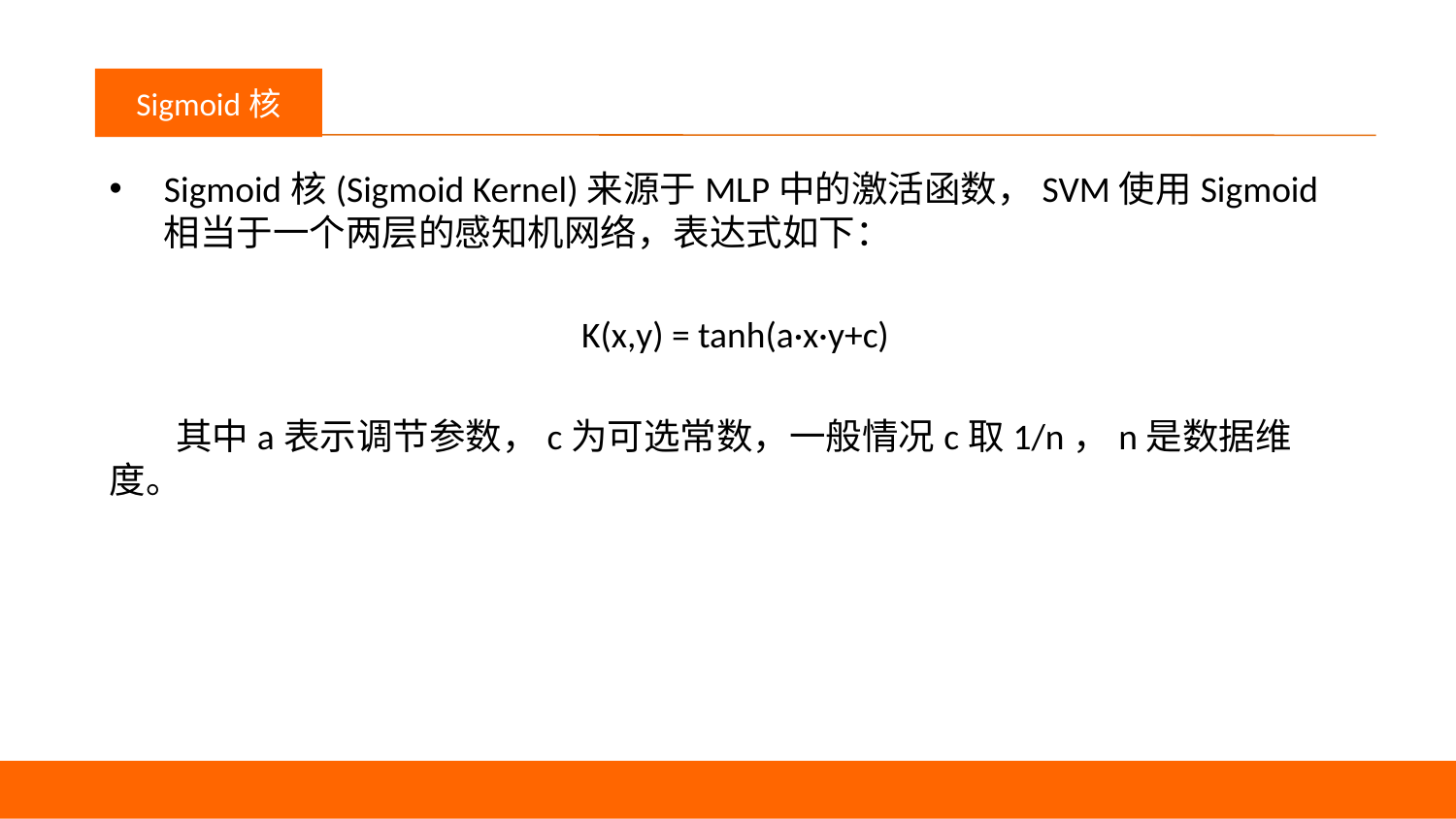

议程
Sigmoid核

Sigmoid核(Sigmoid Kernel)来源于MLP中的激活函数，SVM使用Sigmoid相当于一个两层的感知机网络，表达式如下：

K(x,y) = tanh(a·x·y+c)

       其中a表示调节参数，c为可选常数，一般情况c取1/n，n是数据维度。